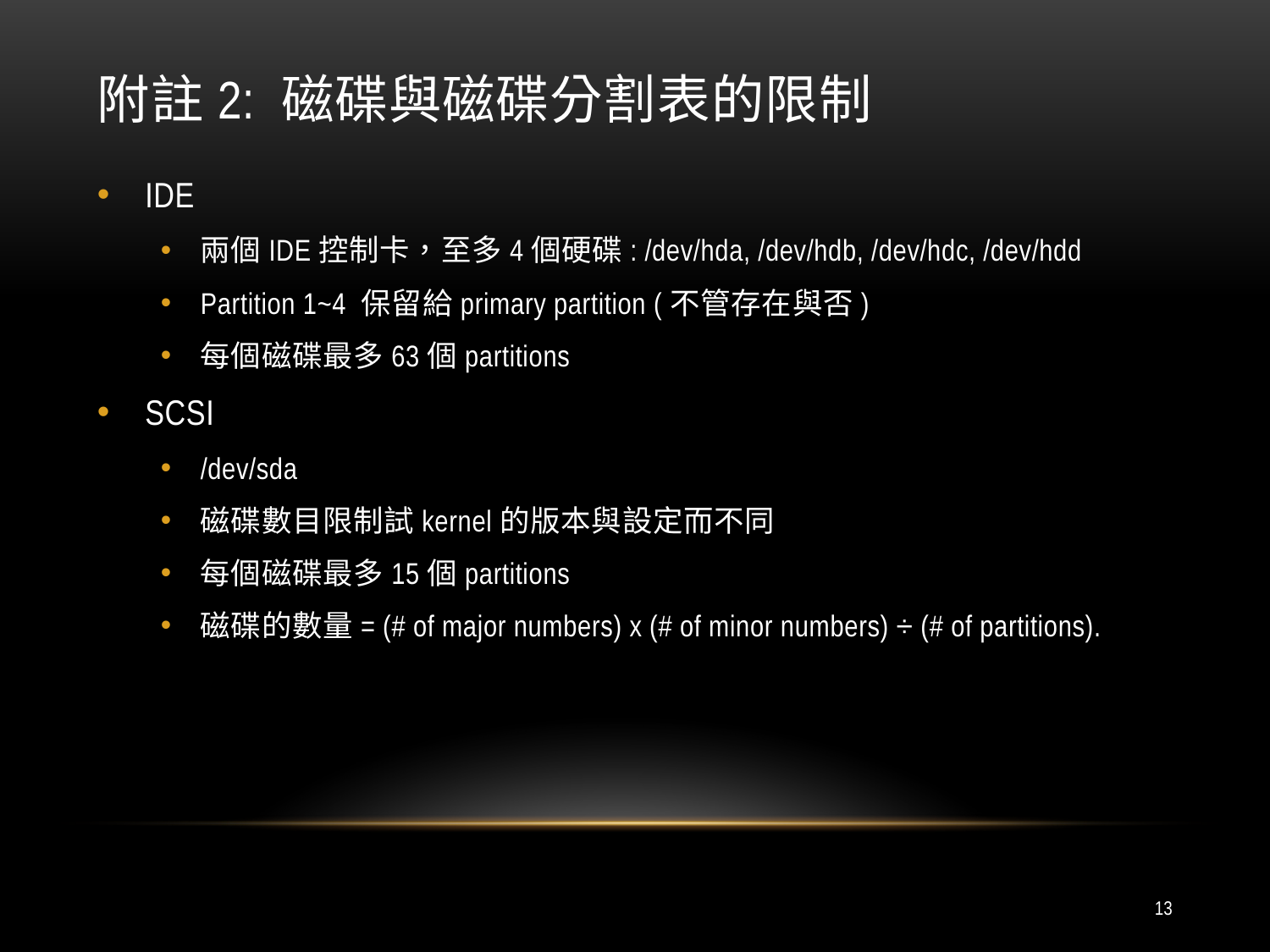

# 附註2: 磁碟與磁碟分割表的限制
IDE
兩個IDE控制卡，至多4個硬碟: /dev/hda, /dev/hdb, /dev/hdc, /dev/hdd
Partition 1~4 保留給primary partition (不管存在與否)
每個磁碟最多63個partitions
SCSI
/dev/sda
磁碟數目限制試kernel的版本與設定而不同
每個磁碟最多15個partitions
磁碟的數量= (# of major numbers) x (# of minor numbers) ÷ (# of partitions).
13